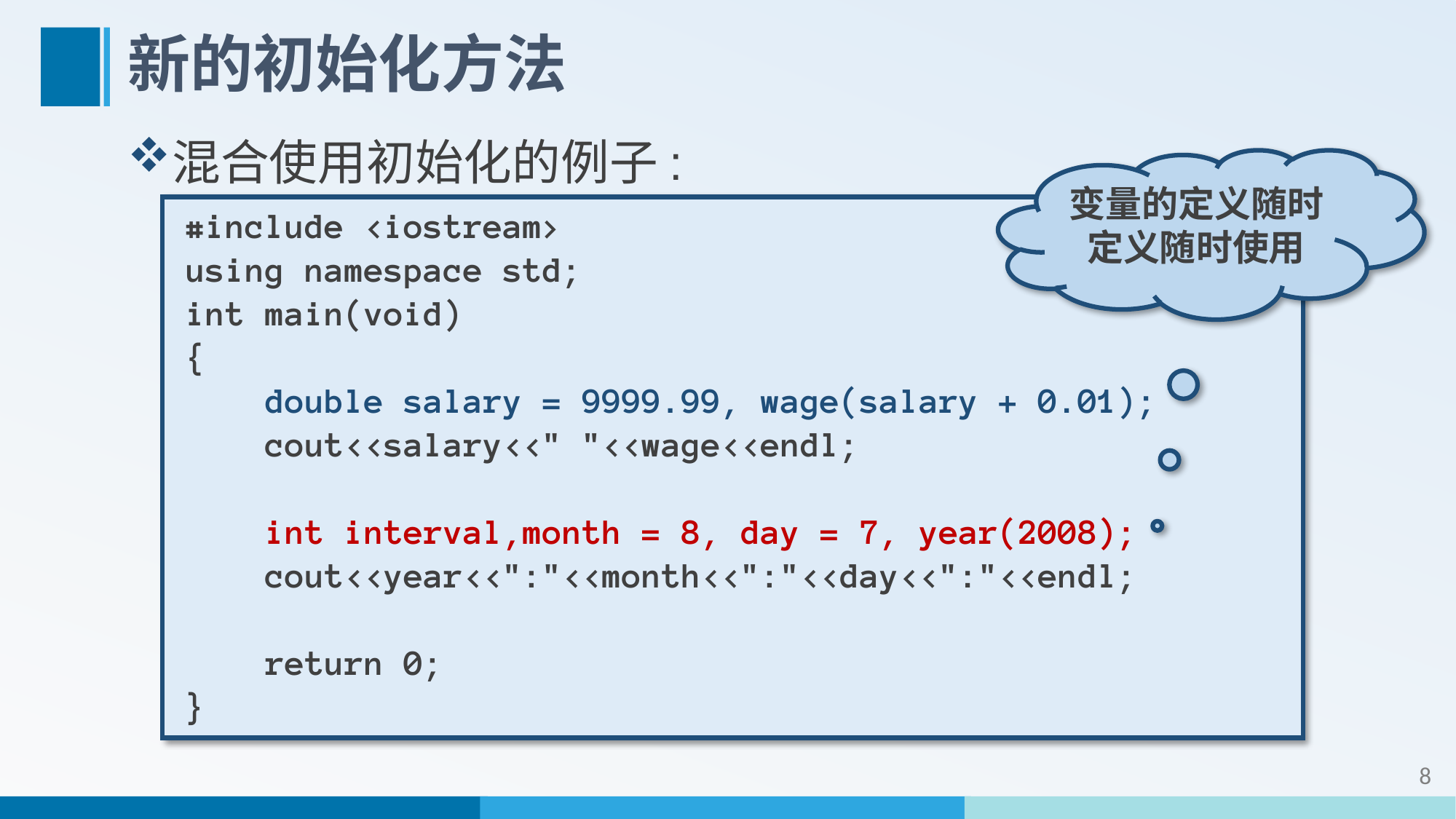

# 新的初始化方法
混合使用初始化的例子:
变量的定义随时定义随时使用
#include <iostream>
using namespace std;
int main(void)
{
    double salary = 9999.99, wage(salary + 0.01);
    cout<<salary<<" "<<wage<<endl;

    int interval,month = 8, day = 7, year(2008);
    cout<<year<<":"<<month<<":"<<day<<":"<<endl;

    return 0;
}